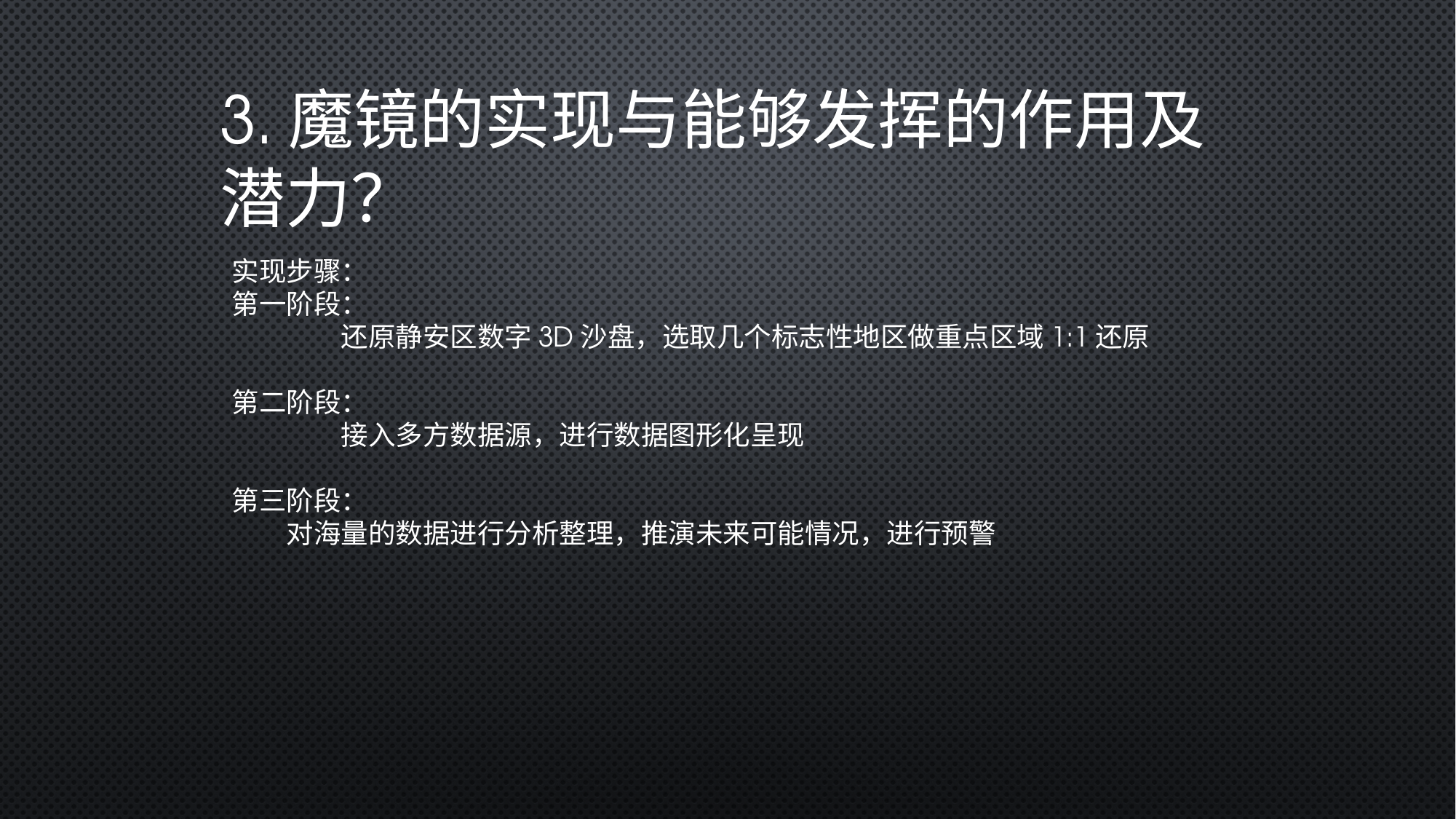

# 3.魔镜的实现与能够发挥的作用及潜力？
实现步骤：
第一阶段：
	还原静安区数字3D沙盘，选取几个标志性地区做重点区域1:1还原

第二阶段：
	接入多方数据源，进行数据图形化呈现

第三阶段：
对海量的数据进行分析整理，推演未来可能情况，进行预警